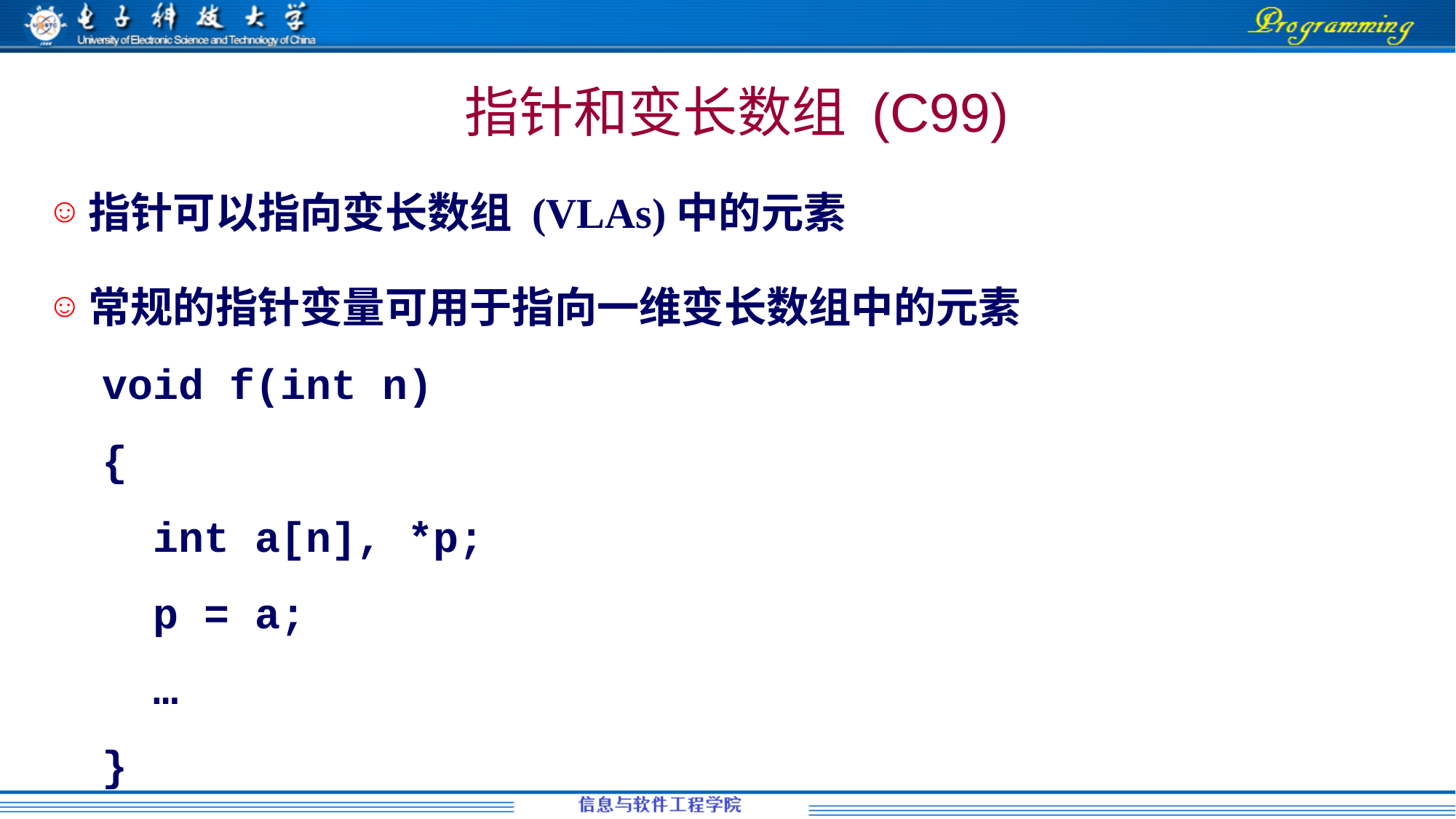

指针和变长数组 (C99)
指针可以指向变长数组 (VLAs)中的元素
常规的指针变量可用于指向一维变长数组中的元素
void f(int n)
{
  int a[n], *p;
  p = a;
  …
}